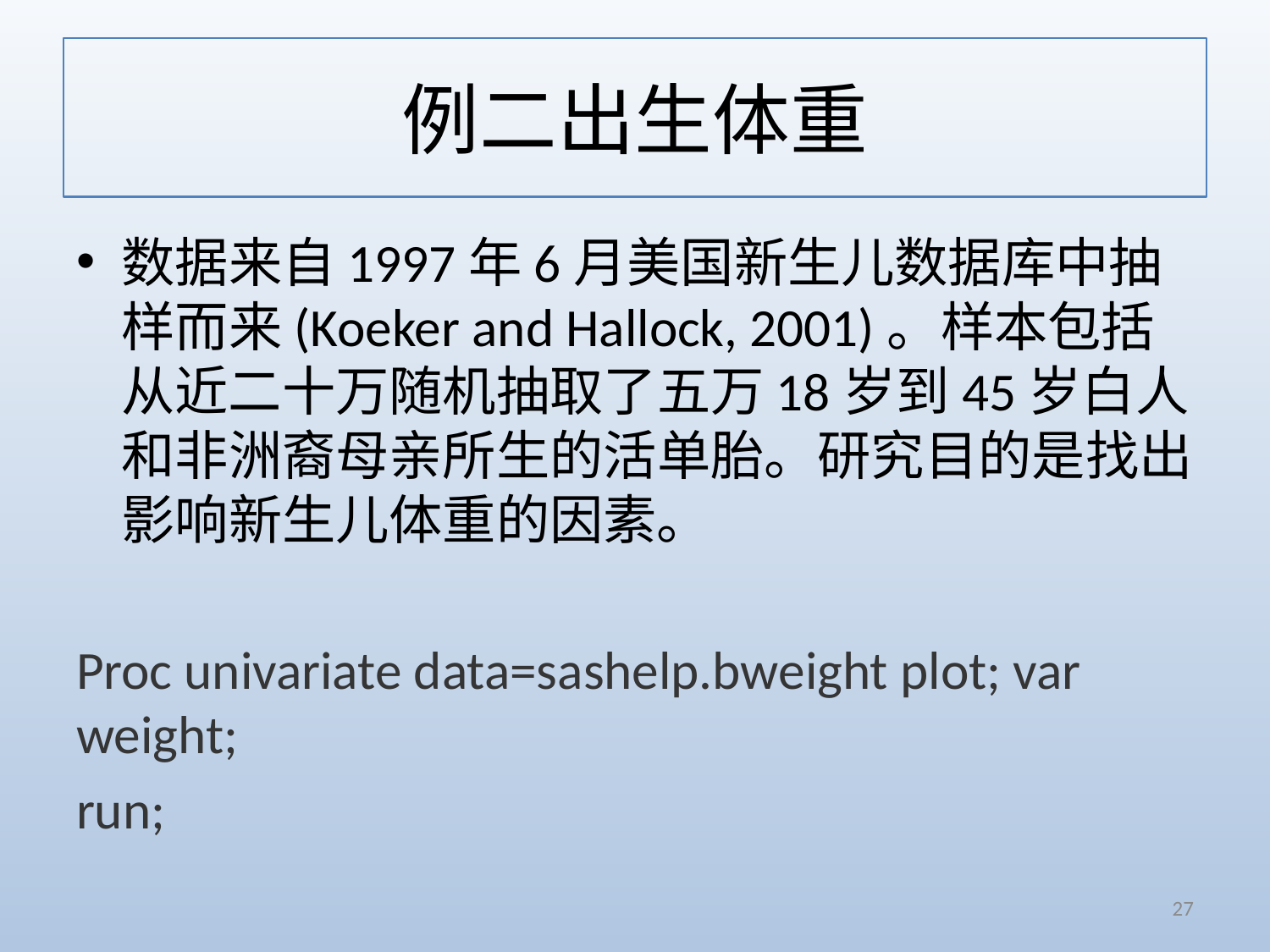

# 例二出生体重
数据来自1997年6月美国新生儿数据库中抽样而来(Koeker and Hallock, 2001)。样本包括从近二十万随机抽取了五万18岁到45岁白人和非洲裔母亲所生的活单胎。研究目的是找出影响新生儿体重的因素。

Proc univariate data=sashelp.bweight plot; var weight;
run;

27